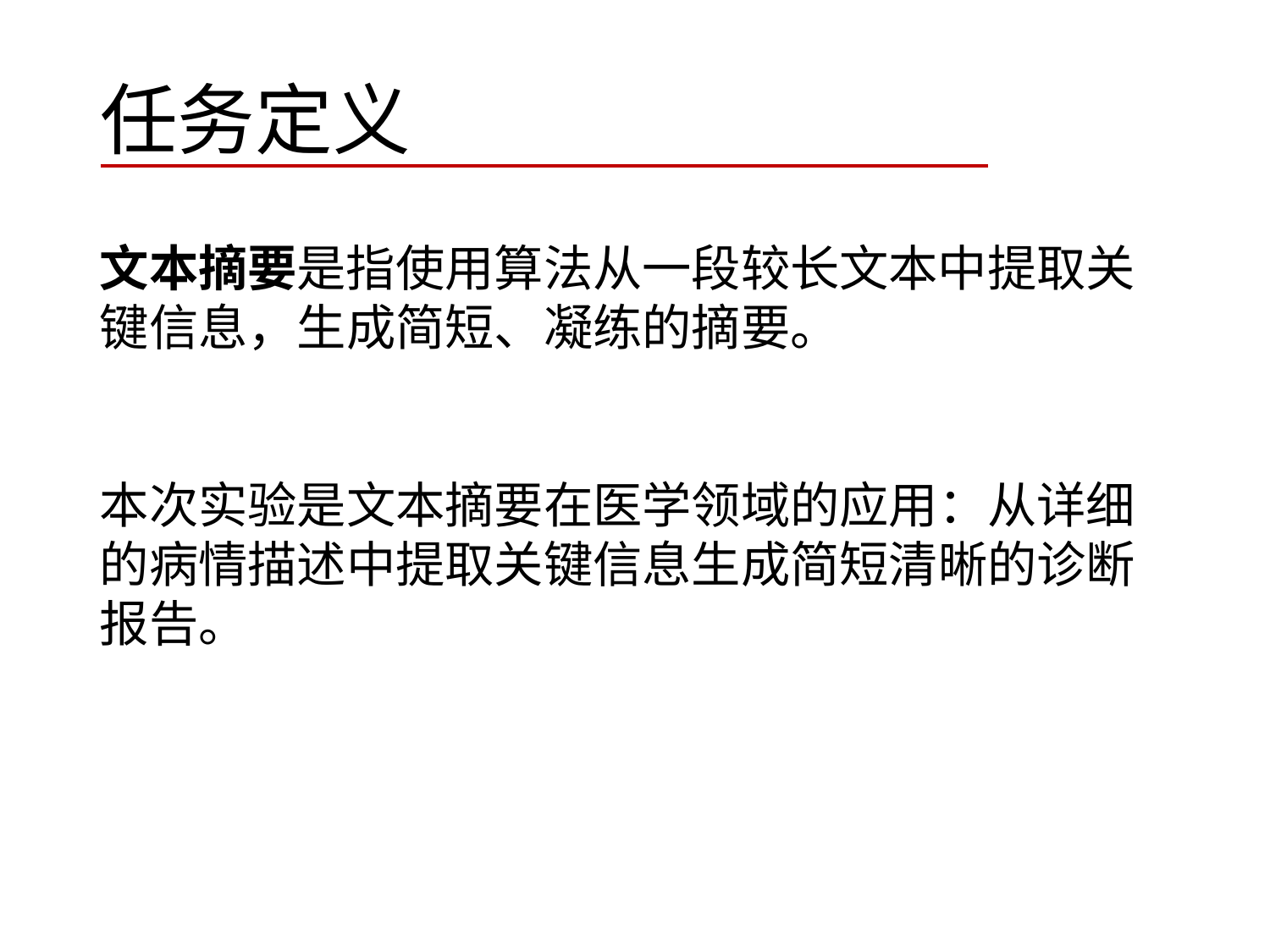

# 任务定义
文本摘要是指使用算法从一段较长文本中提取关键信息，生成简短、凝练的摘要。

本次实验是文本摘要在医学领域的应用：从详细的病情描述中提取关键信息生成简短清晰的诊断报告。